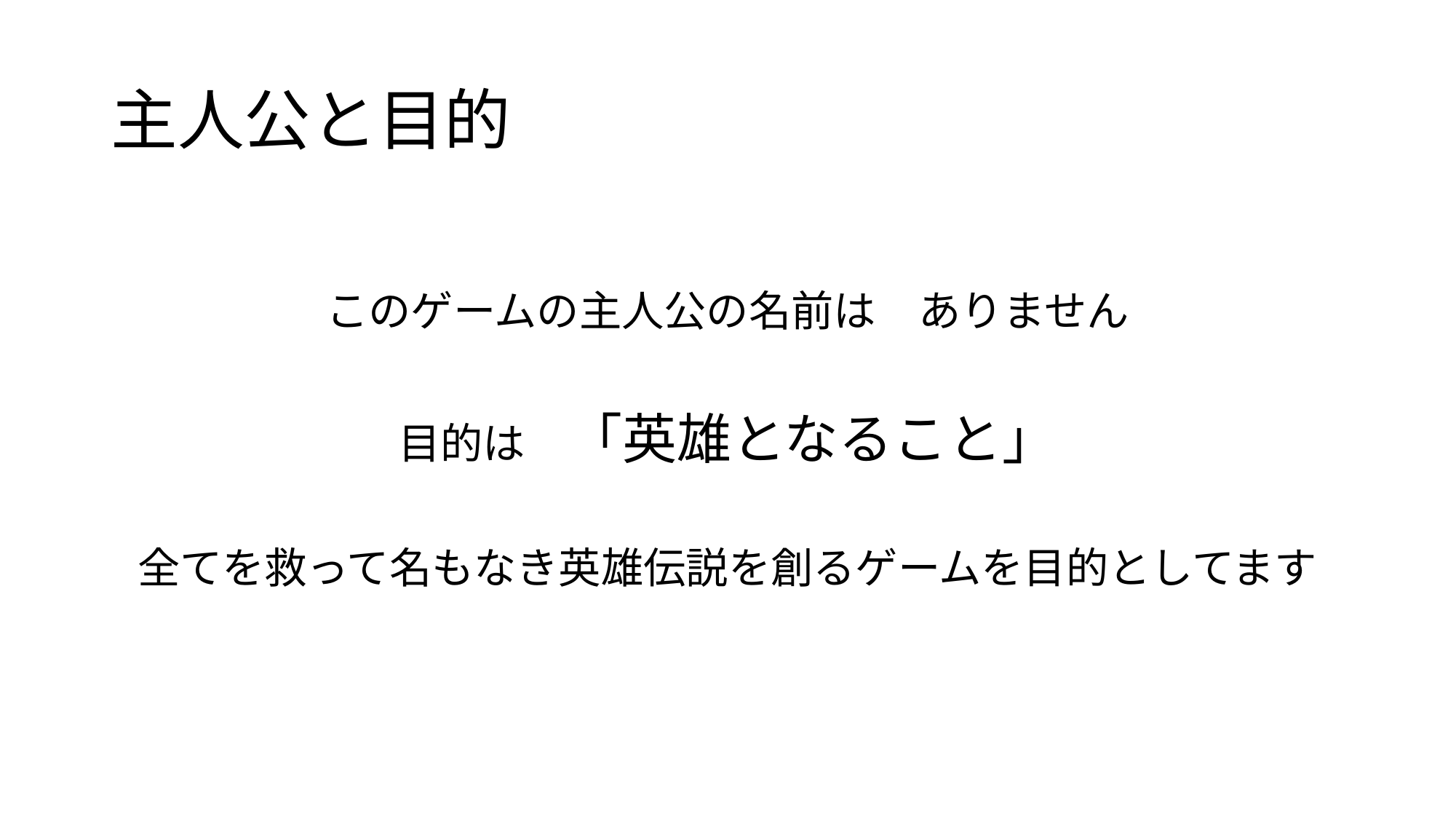

# 主人公と目的

このゲームの主人公の名前は　ありません

目的は　「英雄となること」

全てを救って名もなき英雄伝説を創るゲームを目的としてます